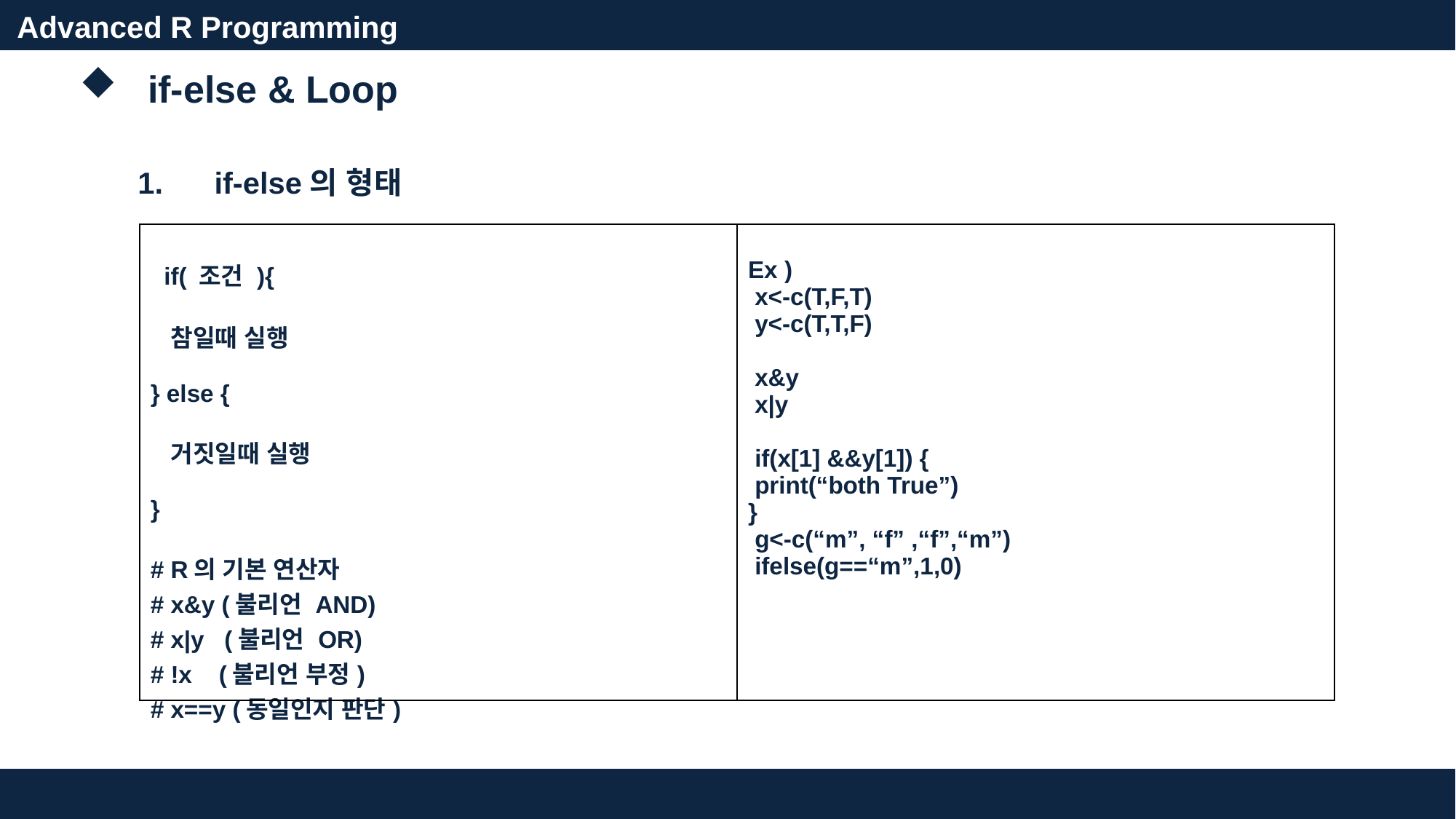

Advanced R Programming
if-else & Loop
 if-else의 형태
| if( 조건 ){ 참일때 실행 } else { 거짓일때 실행 } # R의 기본 연산자 # x&y (불리언 AND) # x|y (불리언 OR) # !x (불리언 부정) # x==y (동일인지 판단) | Ex ) x<-c(T,F,T) y<-c(T,T,F) x&y x|y if(x[1] &&y[1]) { print(“both True”) } g<-c(“m”, “f” ,“f”,“m”) ifelse(g==“m”,1,0) |
| --- | --- |